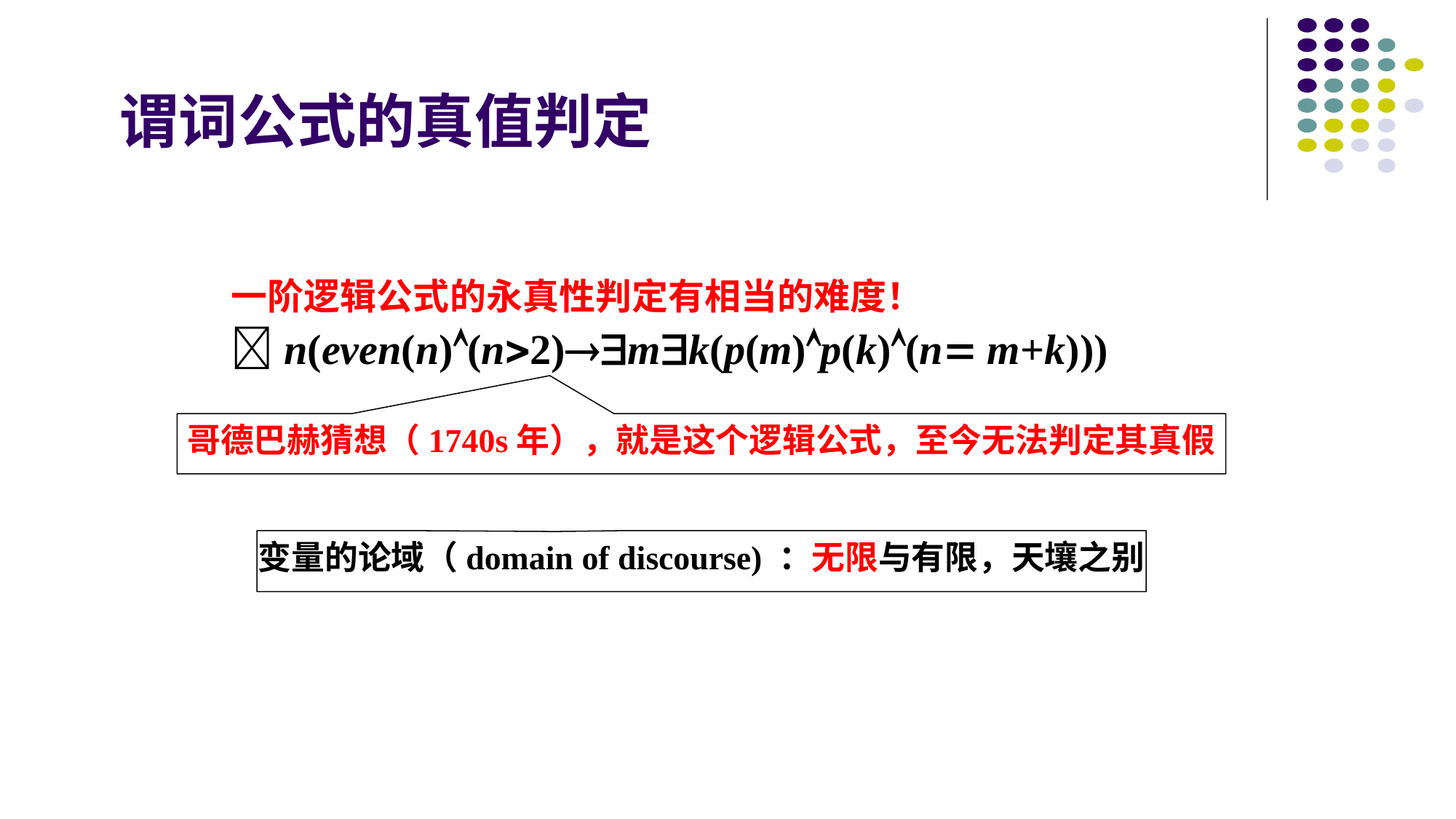

谓词公式的真值判定
一阶逻辑公式的永真性判定有相当的难度！∀n(even(n)∧(n>2)→∃m∃k(p(m)∧p(k)∧(n= m+k)))

哥德巴赫猜想（1740s年），就是这个逻辑公式，至今无法判定其真假
变量的论域（domain of discourse) ：无限与有限，天壤之别